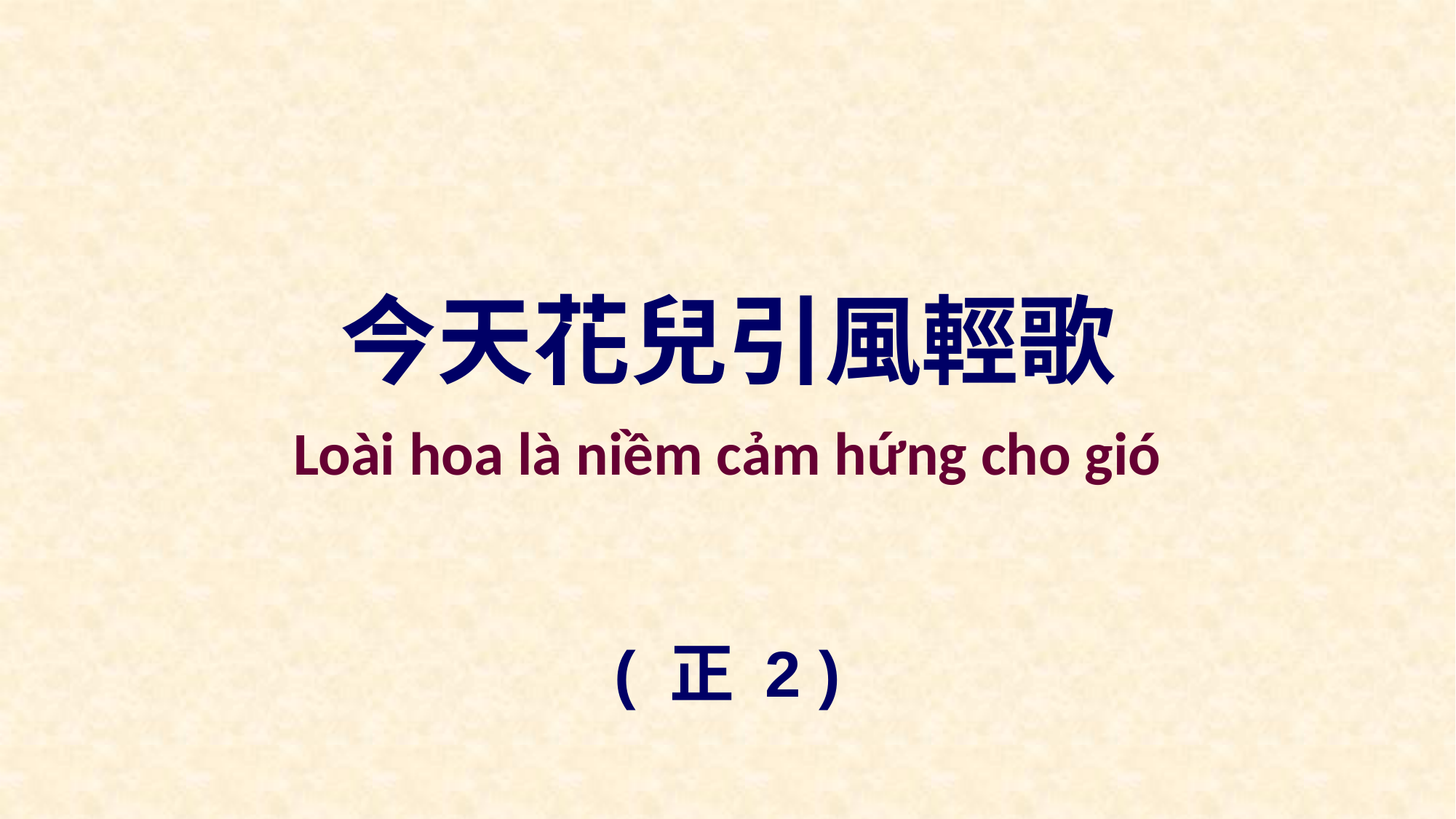

今天花兒引風輕歌
Loài hoa là niềm cảm hứng cho gió
( 正 2 )